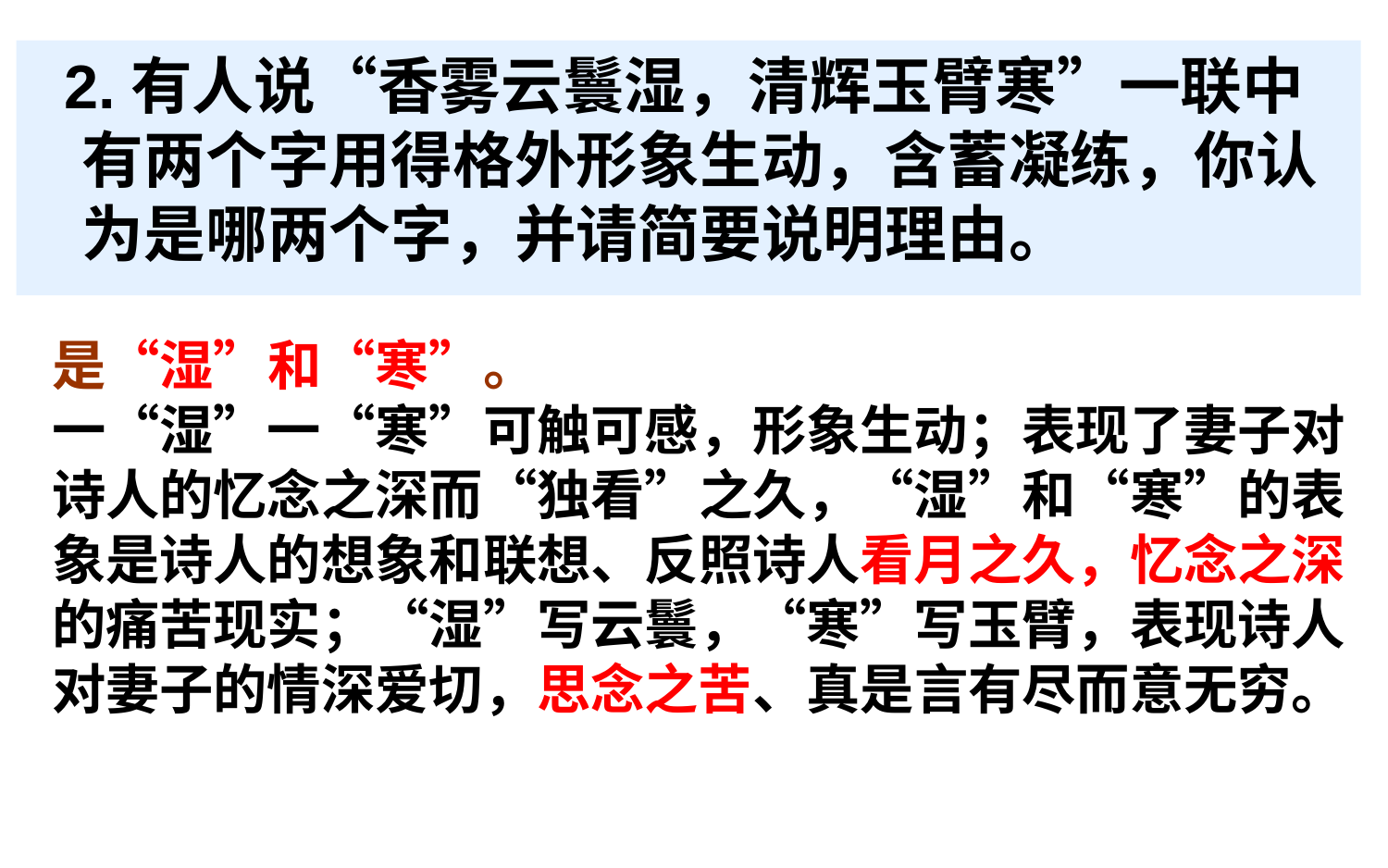

2.有人说“香雾云鬟湿，清辉玉臂寒”一联中有两个字用得格外形象生动，含蓄凝练，你认为是哪两个字，并请简要说明理由。
是“湿”和“寒”。
一“湿”一“寒”可触可感，形象生动；表现了妻子对诗人的忆念之深而“独看”之久，“湿”和“寒”的表象是诗人的想象和联想、反照诗人看月之久，忆念之深的痛苦现实；“湿”写云鬟，“寒”写玉臂，表现诗人对妻子的情深爱切，思念之苦、真是言有尽而意无穷。